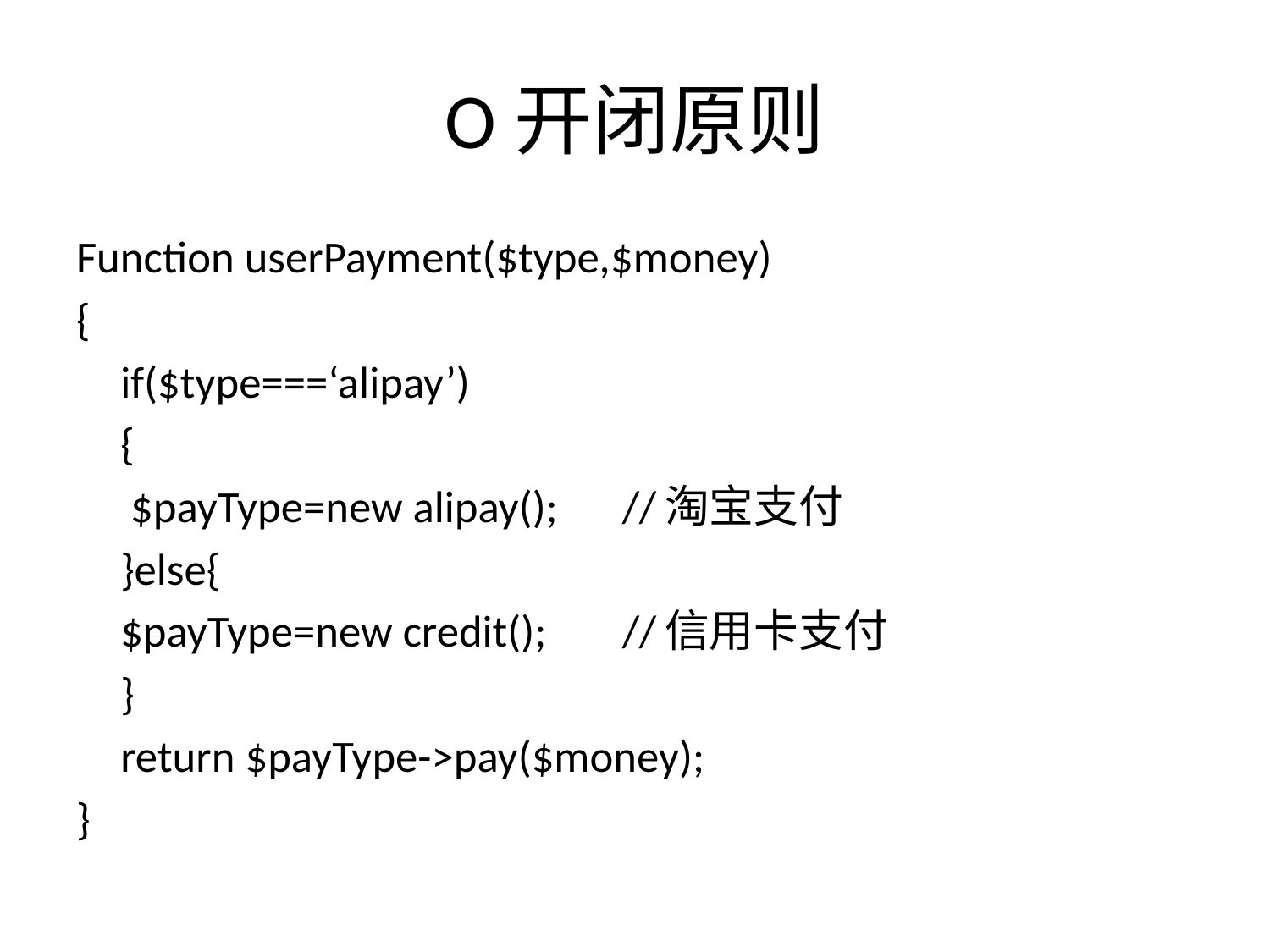

# O开闭原则
Function userPayment($type,$money)
{
	if($type===‘alipay’)
	{
		 $payType=new alipay();	//淘宝支付
	}else{
		$payType=new credit();	//信用卡支付
	}
 	return $payType->pay($money);
}